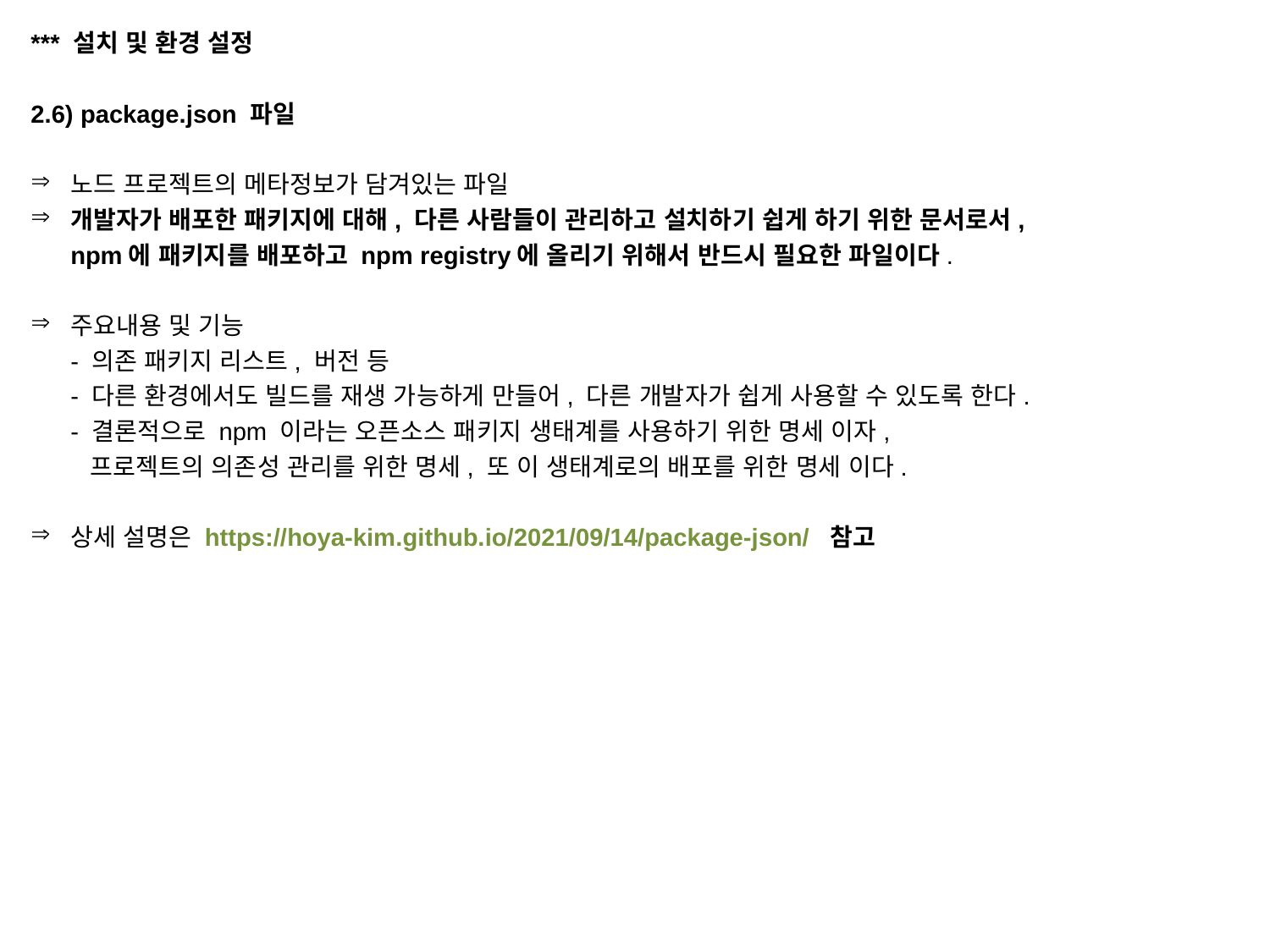

*** 설치 및 환경 설정

2.6) package.json 파일

노드 프로젝트의 메타정보가 담겨있는 파일
개발자가 배포한 패키지에 대해, 다른 사람들이 관리하고 설치하기 쉽게 하기 위한 문서로서,
npm에 패키지를 배포하고 npm registry에 올리기 위해서 반드시 필요한 파일이다.
주요내용 및 기능
- 의존 패키지 리스트, 버전 등
- 다른 환경에서도 빌드를 재생 가능하게 만들어, 다른 개발자가 쉽게 사용할 수 있도록 한다.
- 결론적으로 npm 이라는 오픈소스 패키지 생태계를 사용하기 위한 명세 이자,
  프로젝트의 의존성 관리를 위한 명세, 또 이 생태계로의 배포를 위한 명세 이다.

상세 설명은 https://hoya-kim.github.io/2021/09/14/package-json/  참고